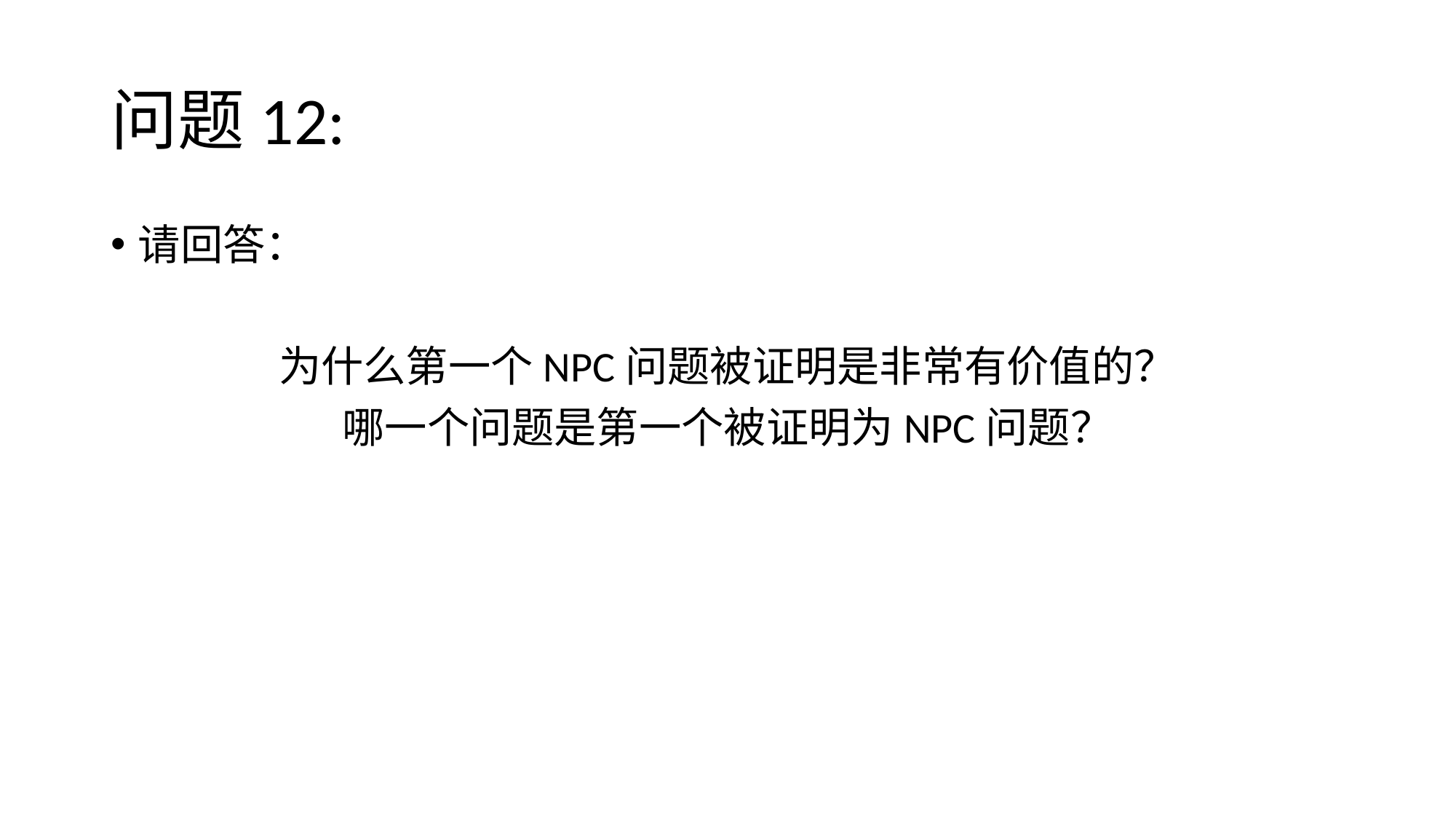

# 问题12:
请回答：

为什么第一个NPC问题被证明是非常有价值的？
哪一个问题是第一个被证明为NPC问题？